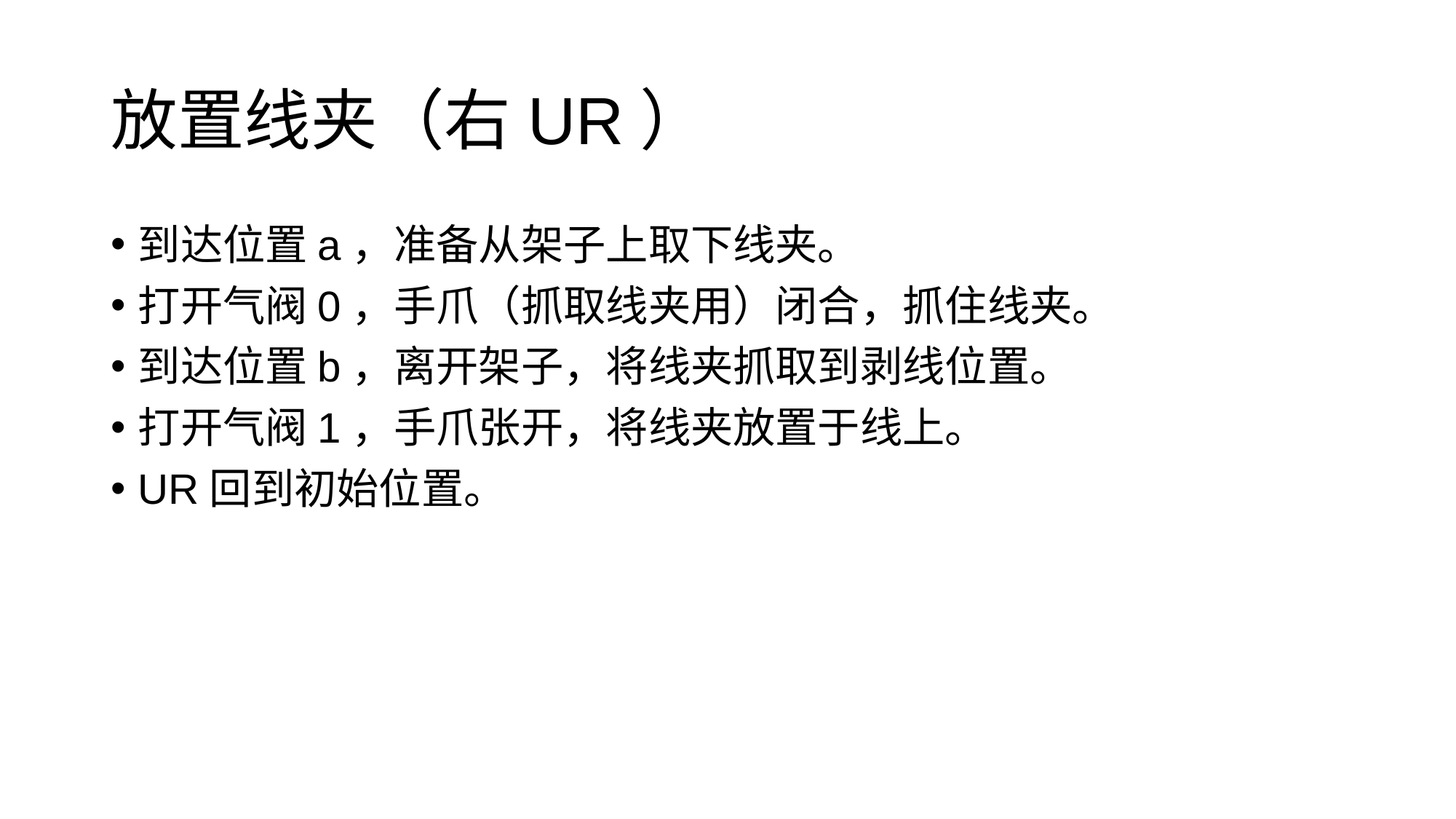

# 放置线夹（右UR）
到达位置a，准备从架子上取下线夹。
打开气阀0，手爪（抓取线夹用）闭合，抓住线夹。
到达位置b，离开架子，将线夹抓取到剥线位置。
打开气阀1，手爪张开，将线夹放置于线上。
UR回到初始位置。